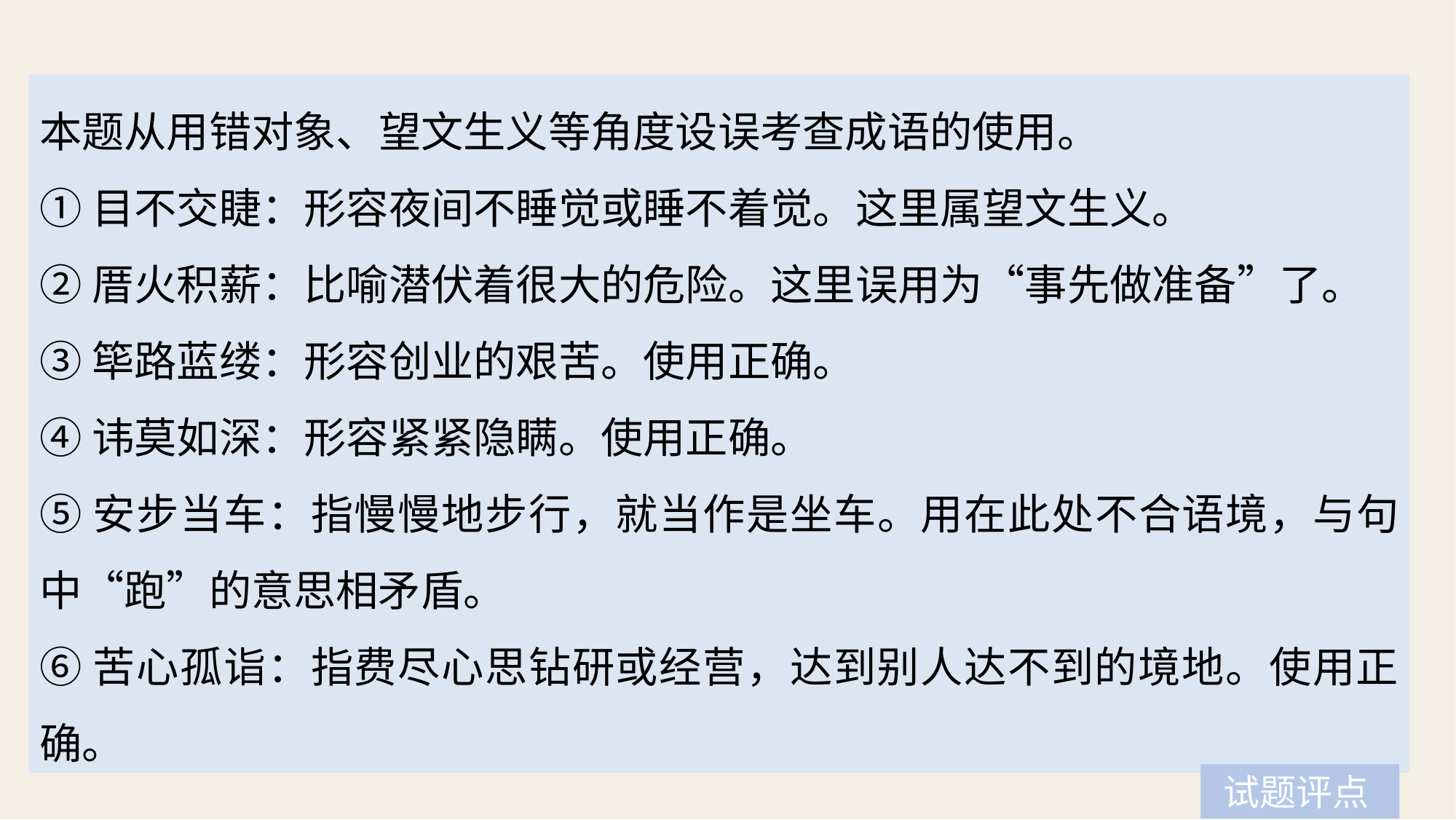

本题从用错对象、望文生义等角度设误考查成语的使用。
①目不交睫：形容夜间不睡觉或睡不着觉。这里属望文生义。
②厝火积薪：比喻潜伏着很大的危险。这里误用为“事先做准备”了。
③筚路蓝缕：形容创业的艰苦。使用正确。
④讳莫如深：形容紧紧隐瞒。使用正确。
⑤安步当车：指慢慢地步行，就当作是坐车。用在此处不合语境，与句中“跑”的意思相矛盾。
⑥苦心孤诣：指费尽心思钻研或经营，达到别人达不到的境地。使用正确。
试题评点